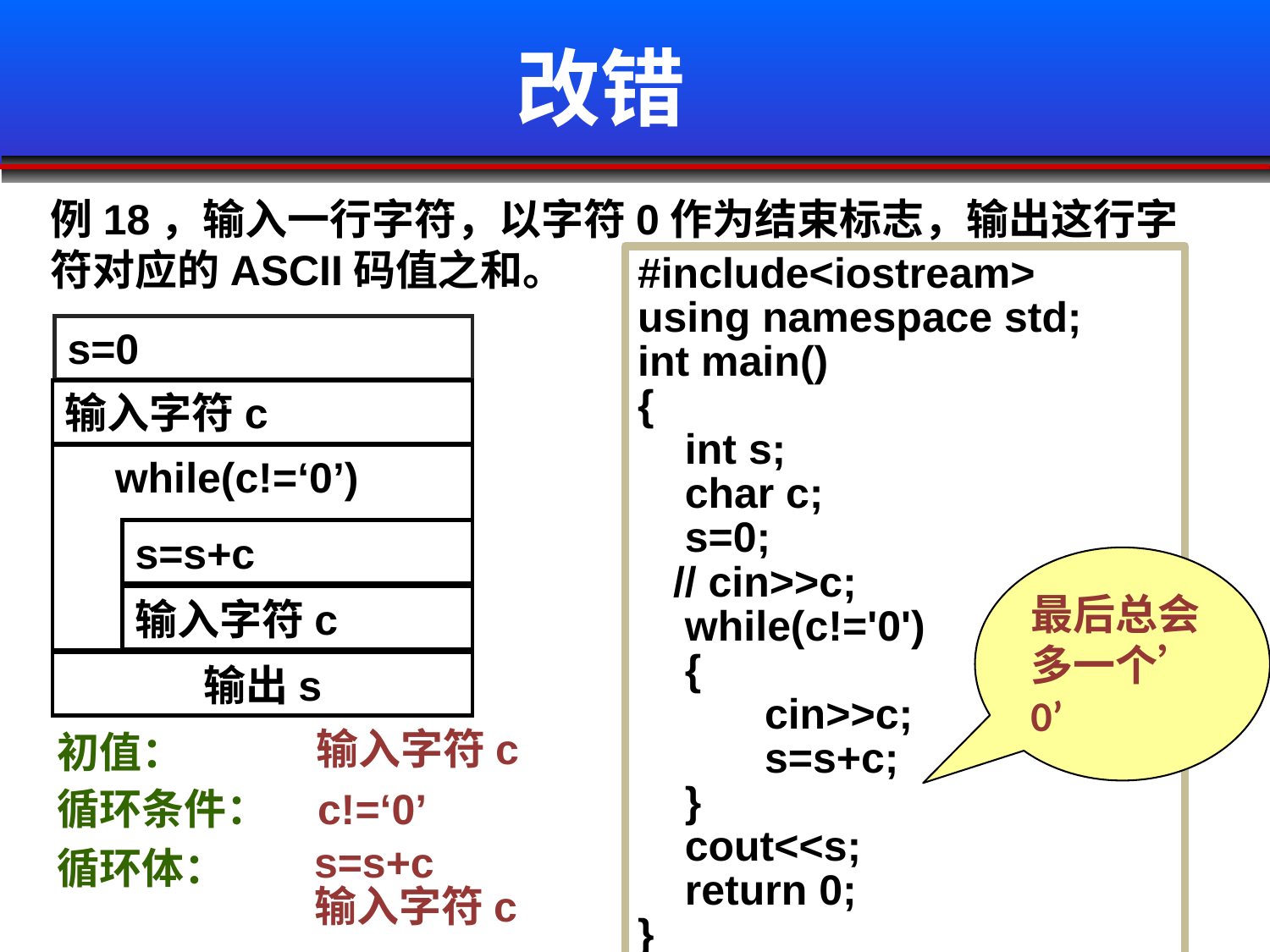

改错

例18，输入一行字符，以字符0作为结束标志，输出这行字符对应的ASCII码值之和。
#include<iostream>
using namespace std;
int main()
{
    int s;
    char c;
    s=0;
   // cin>>c;
    while(c!='0')
    {
	cin>>c;
	s=s+c;
    }
    cout<<s;
    return 0;
}
s=0
输入字符c

while(c!=‘0’)
s=s+c
最后总会多一个’0’
输入字符c
输出s
输入字符c
初值：
循环条件：
c!=‘0’
循环体：
s=s+c
输入字符c